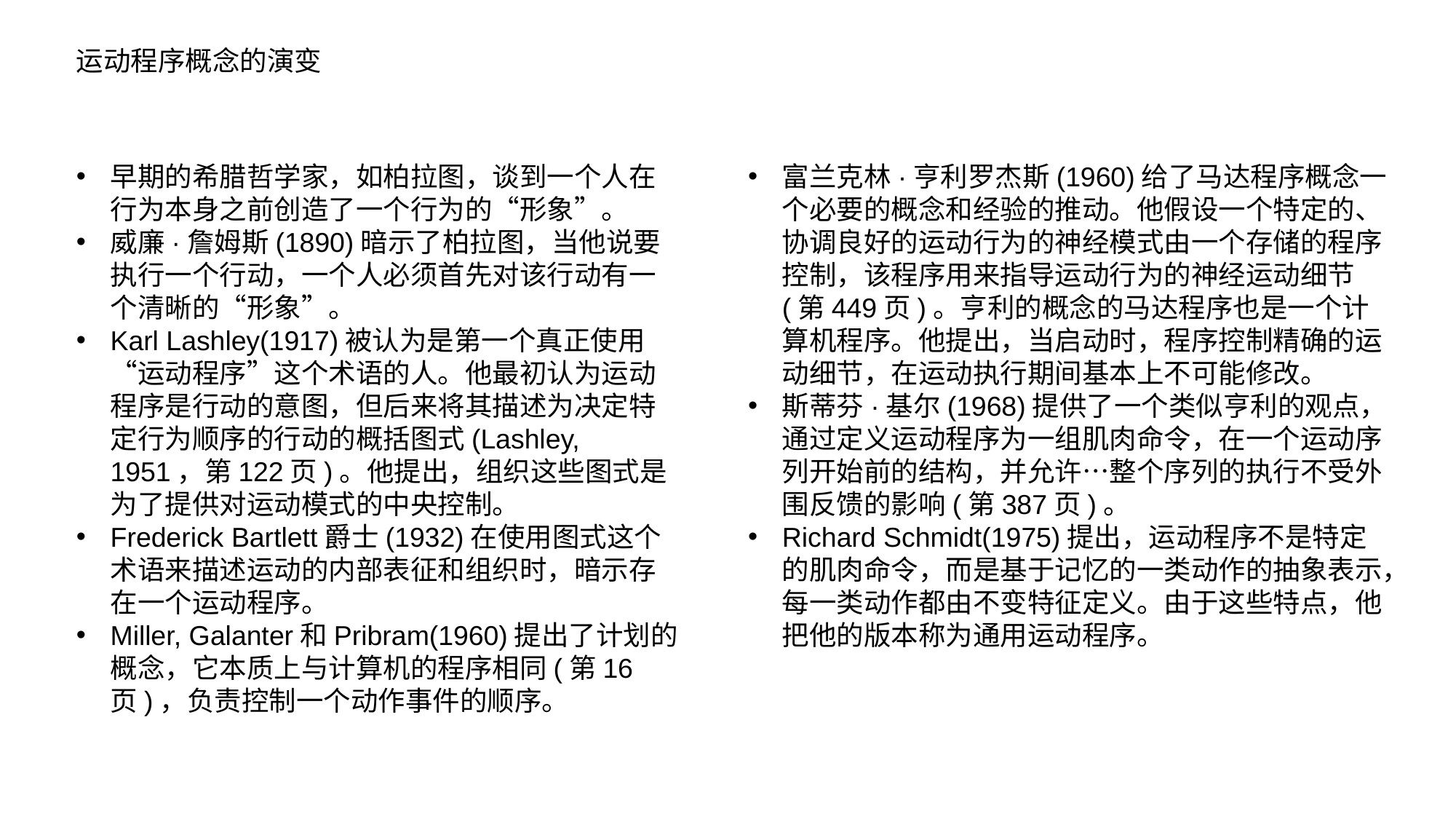

运动程序概念的演变
早期的希腊哲学家，如柏拉图，谈到一个人在行为本身之前创造了一个行为的“形象”。
威廉·詹姆斯(1890)暗示了柏拉图，当他说要执行一个行动，一个人必须首先对该行动有一个清晰的“形象”。
Karl Lashley(1917)被认为是第一个真正使用“运动程序”这个术语的人。他最初认为运动程序是行动的意图，但后来将其描述为决定特定行为顺序的行动的概括图式(Lashley, 1951，第122页)。他提出，组织这些图式是为了提供对运动模式的中央控制。
Frederick Bartlett爵士(1932)在使用图式这个术语来描述运动的内部表征和组织时，暗示存在一个运动程序。
Miller, Galanter和Pribram(1960)提出了计划的概念，它本质上与计算机的程序相同(第16页)，负责控制一个动作事件的顺序。
富兰克林·亨利罗杰斯(1960)给了马达程序概念一个必要的概念和经验的推动。他假设一个特定的、协调良好的运动行为的神经模式由一个存储的程序控制，该程序用来指导运动行为的神经运动细节(第449页)。亨利的概念的马达程序也是一个计算机程序。他提出，当启动时，程序控制精确的运动细节，在运动执行期间基本上不可能修改。
斯蒂芬·基尔(1968)提供了一个类似亨利的观点，通过定义运动程序为一组肌肉命令，在一个运动序列开始前的结构，并允许…整个序列的执行不受外围反馈的影响(第387页)。
Richard Schmidt(1975)提出，运动程序不是特定的肌肉命令，而是基于记忆的一类动作的抽象表示，每一类动作都由不变特征定义。由于这些特点，他把他的版本称为通用运动程序。